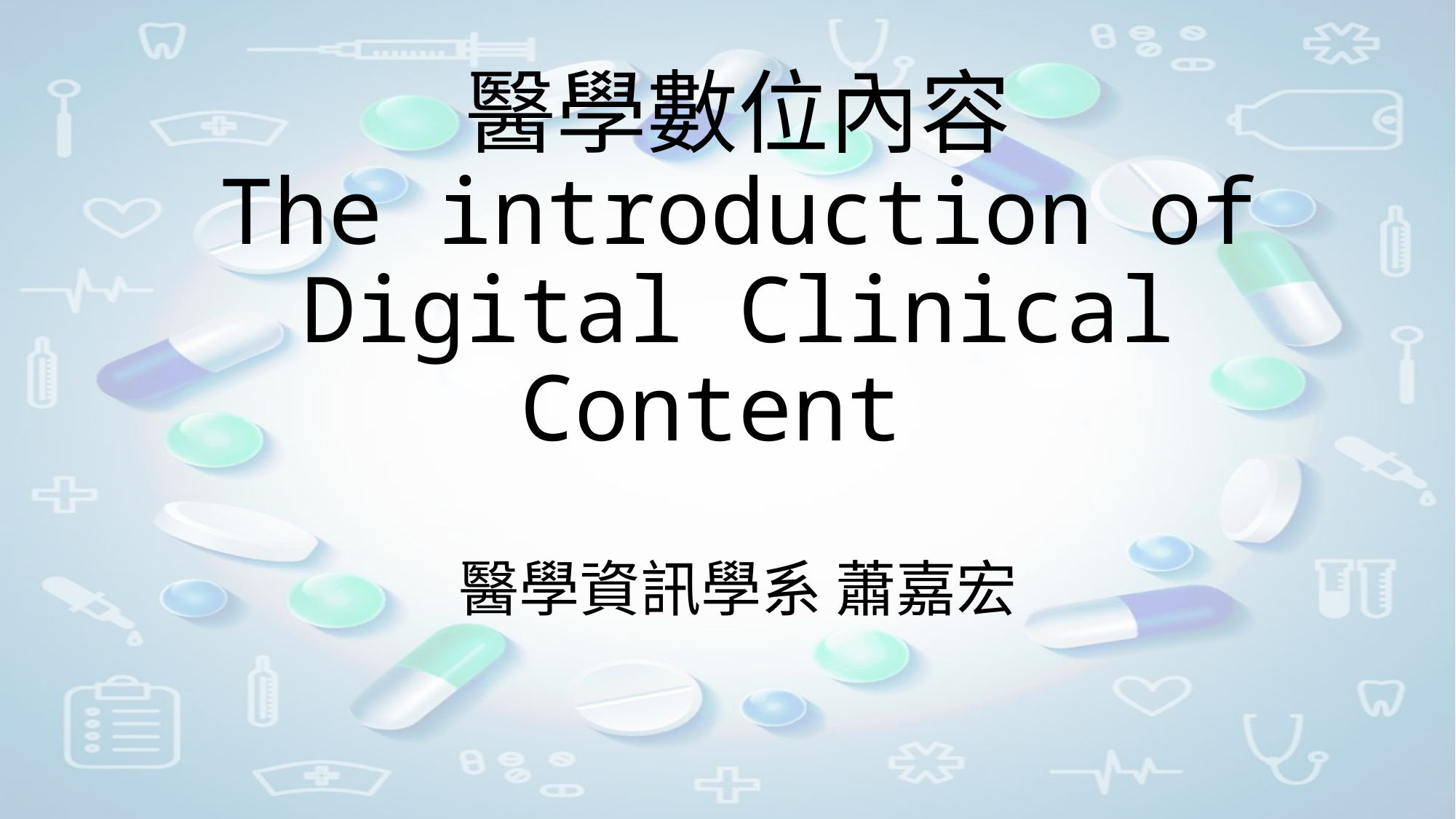

# 醫學數位內容 The introduction of Digital Clinical Content 醫學資訊學系 蕭嘉宏